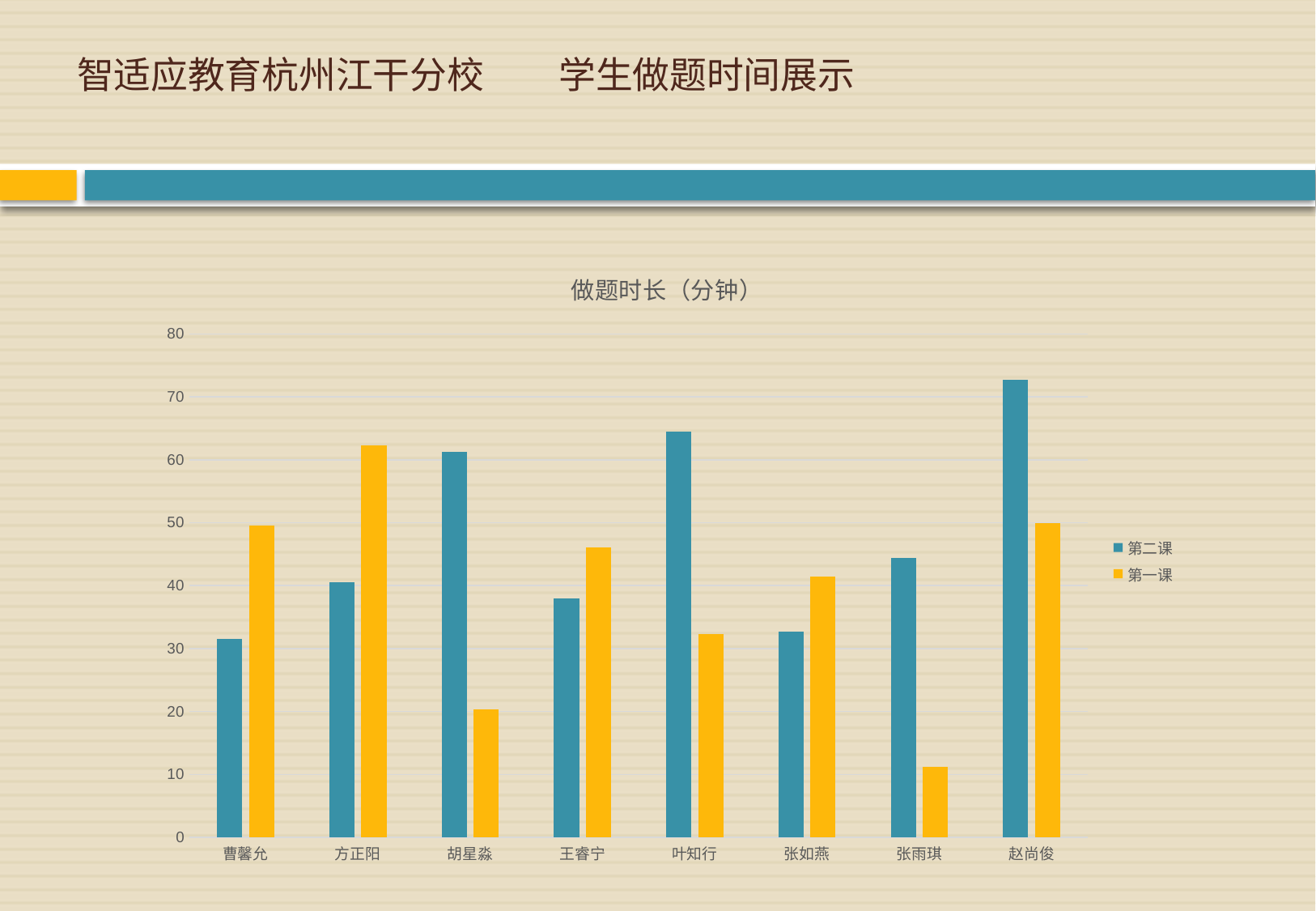

# 智适应教育杭州江干分校         学生做题时间展示

### Chart: 做题时长（分钟）

| Category | 第二课 | 第一课 |
|---|---|---|
| 曹馨允 | 31.583333333333332 | 49.52183333333333 |
| 方正阳 | 40.57133333333333 | 62.275666666666666 |
| 胡星淼 | 61.2215 | 20.373166666666666 |
| 王睿宁 | 37.907000000000004 | 46.083333333333336 |
| 叶知行 | 64.50349999999999 | 32.29016666666667 |
| 张如燕 | 32.6325 | 41.44466666666667 |
| 张雨琪 | 44.44233333333333 | 11.174166666666666 |
| 赵尚俊 | 72.75500000000001 | 49.88483333333333 |